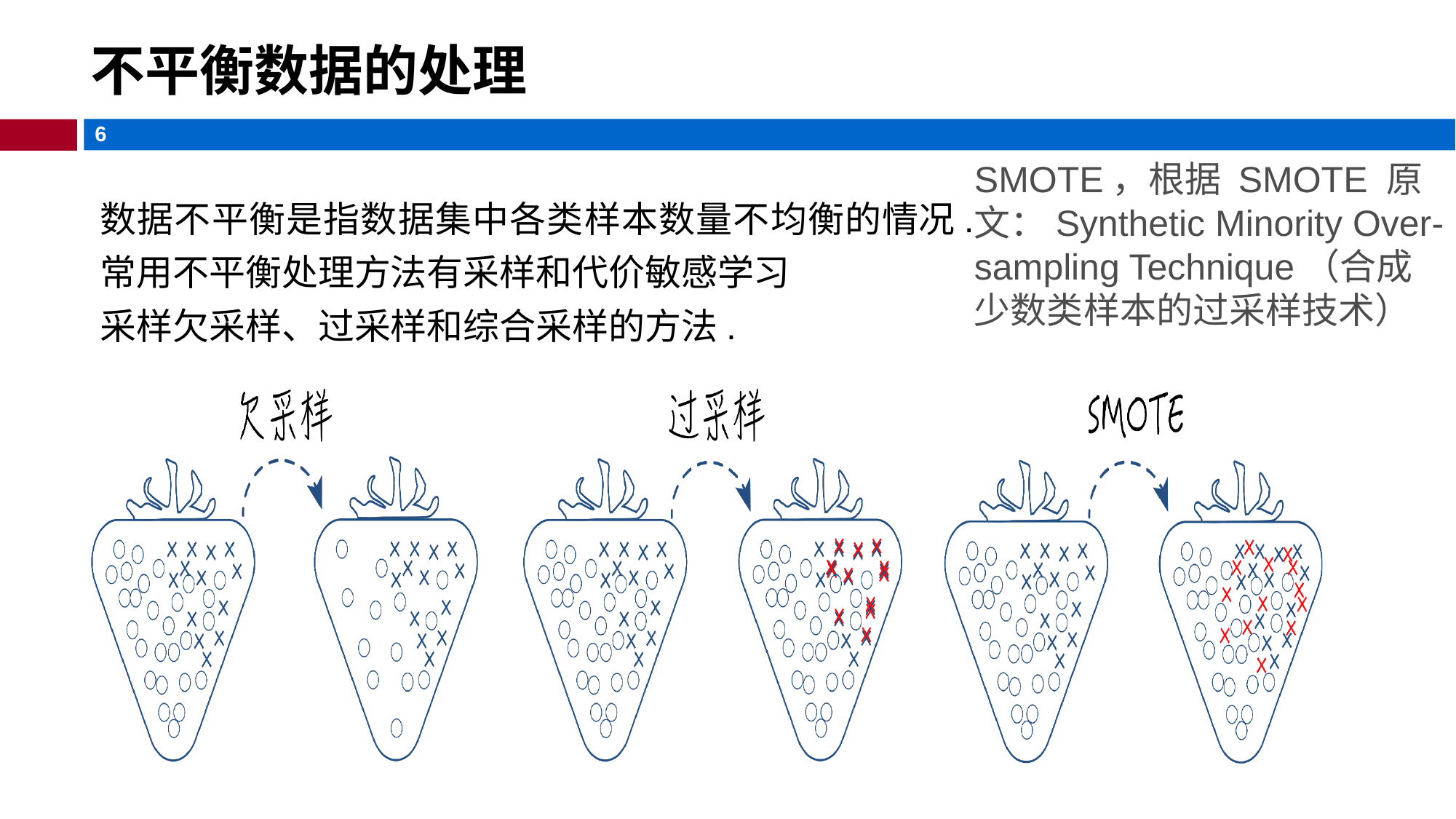

# 不平衡数据的处理

SMOTE，根据 SMOTE 原文：Synthetic Minority Over-sampling Technique（合成少数类样本的过采样技术）
数据不平衡是指数据集中各类样本数量不均衡的情况.
常用不平衡处理方法有采样和代价敏感学习
采样欠采样、过采样和综合采样的方法.